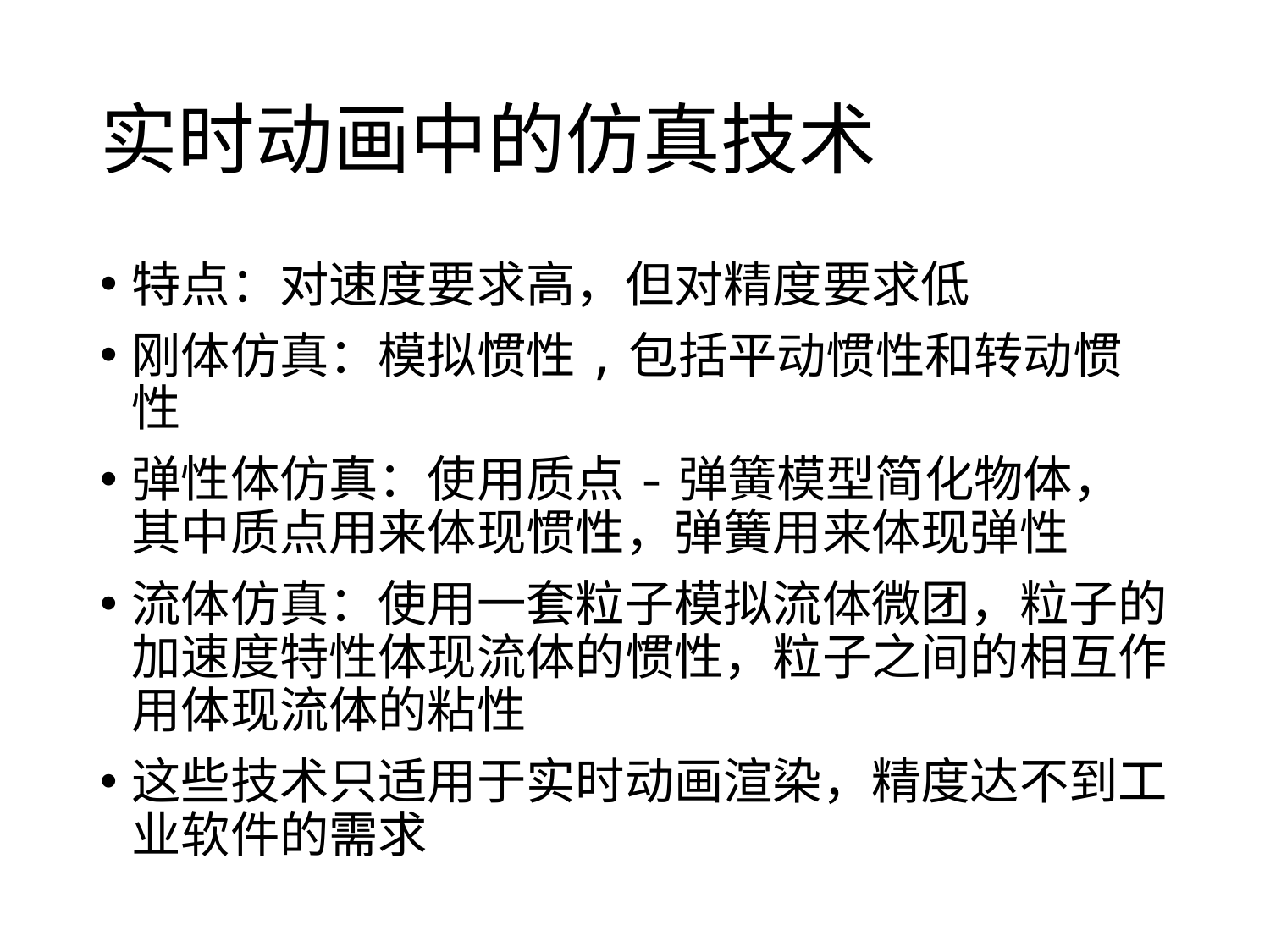

# 实时动画中的仿真技术
特点：对速度要求高，但对精度要求低
刚体仿真：模拟惯性,包括平动惯性和转动惯性
弹性体仿真：使用质点-弹簧模型简化物体，其中质点用来体现惯性，弹簧用来体现弹性
流体仿真：使用一套粒子模拟流体微团，粒子的加速度特性体现流体的惯性，粒子之间的相互作用体现流体的粘性
这些技术只适用于实时动画渲染，精度达不到工业软件的需求